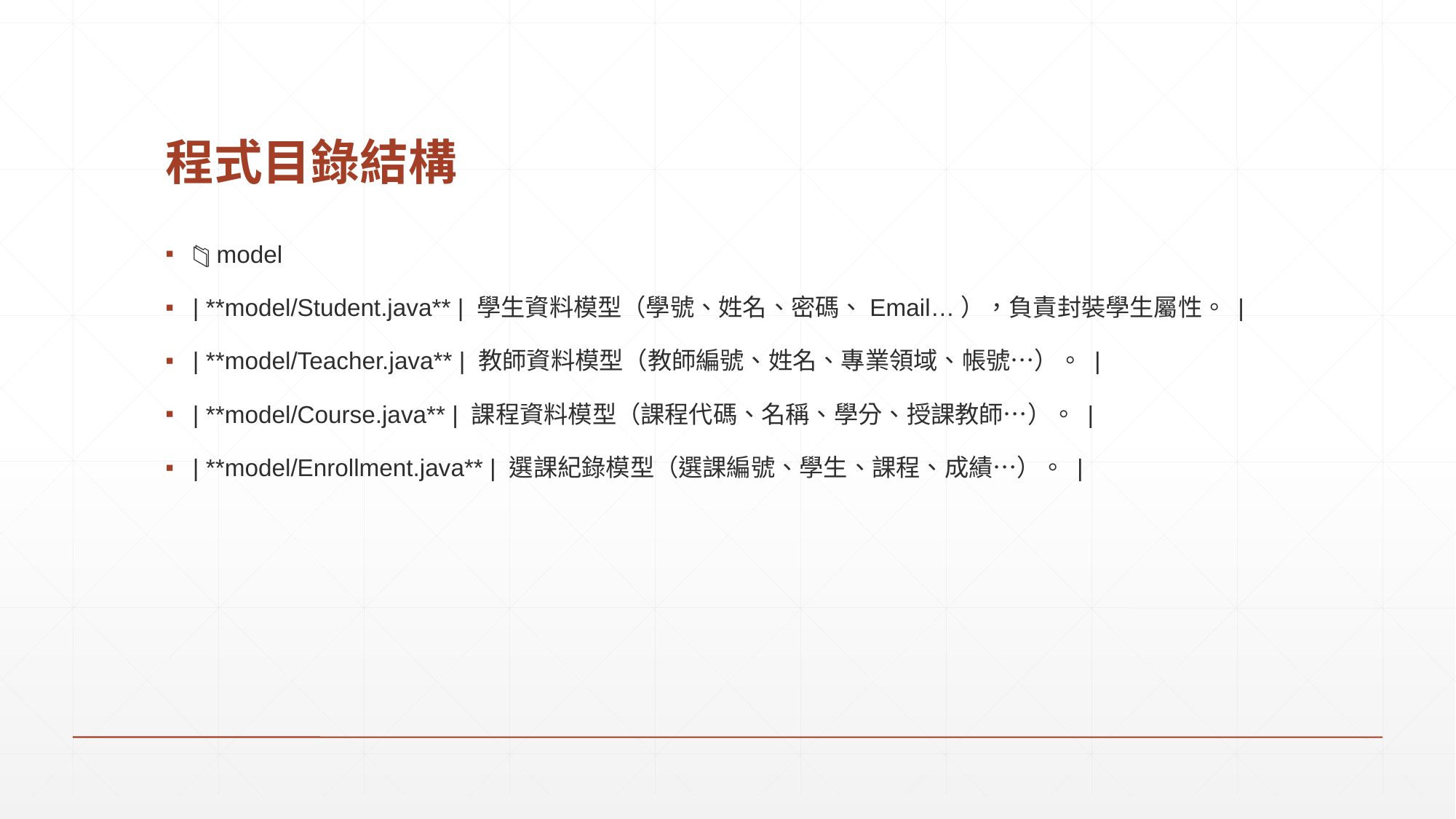

# 程式目錄結構
📁 model
| **model/Student.java** | 學生資料模型（學號、姓名、密碼、Email…），負責封裝學生屬性。 |
| **model/Teacher.java** | 教師資料模型（教師編號、姓名、專業領域、帳號…）。 |
| **model/Course.java** | 課程資料模型（課程代碼、名稱、學分、授課教師…）。 |
| **model/Enrollment.java** | 選課紀錄模型（選課編號、學生、課程、成績…）。 |